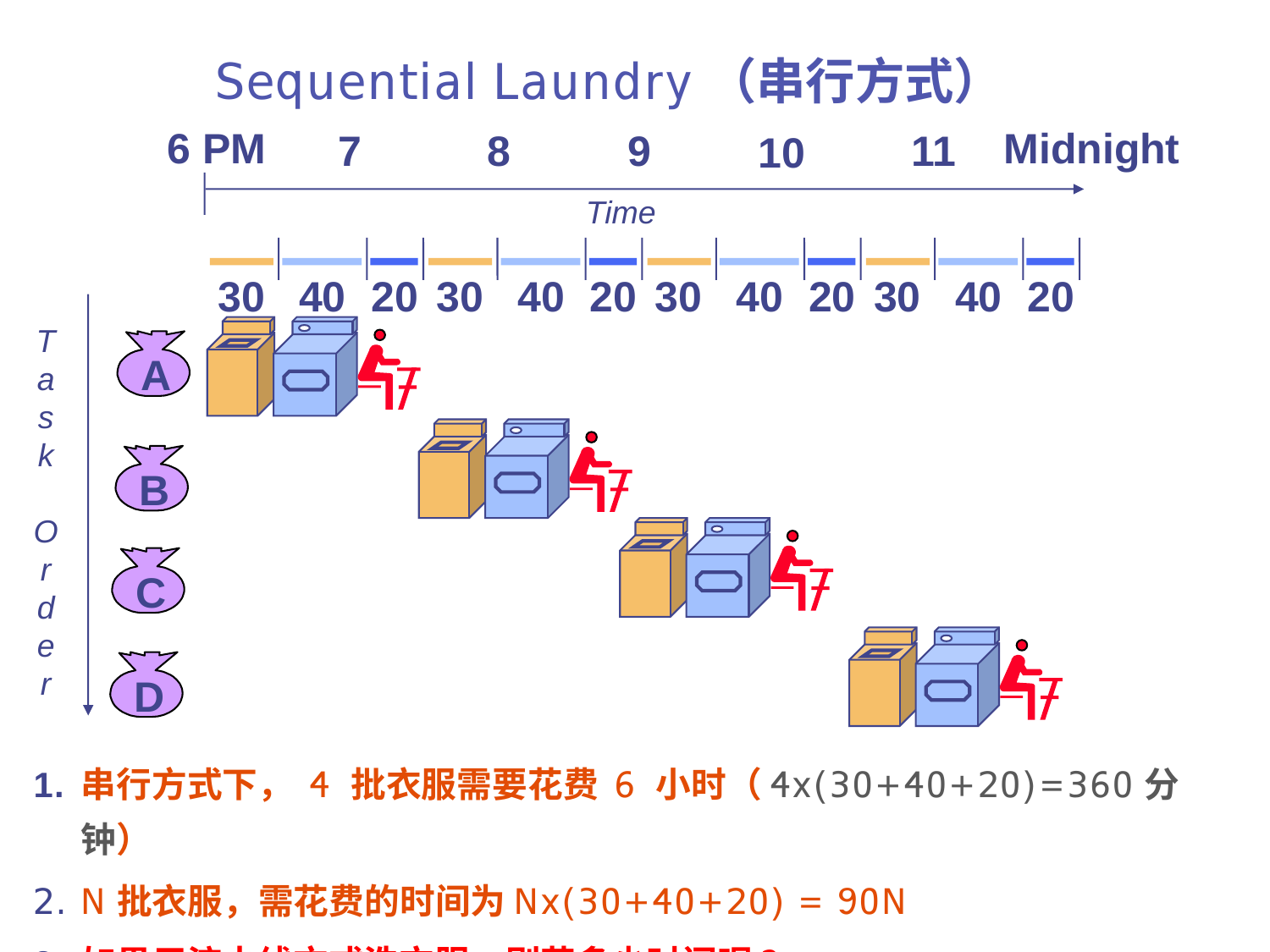

# Sequential Laundry（串行方式）
6 PM
Midnight
7
8
9
11
10

Time

30
40
20
30
40
20
30
40
20
30
40
20

T
a
s
k

O
r
d
e
r

A

B

C

D
串行方式下， 4 批衣服需要花费 6 小时（4x(30+40+20)=360分钟）
N批衣服，需花费的时间为Nx(30+40+20) = 90N
如果用流水线方式洗衣服，则花多少时间呢?